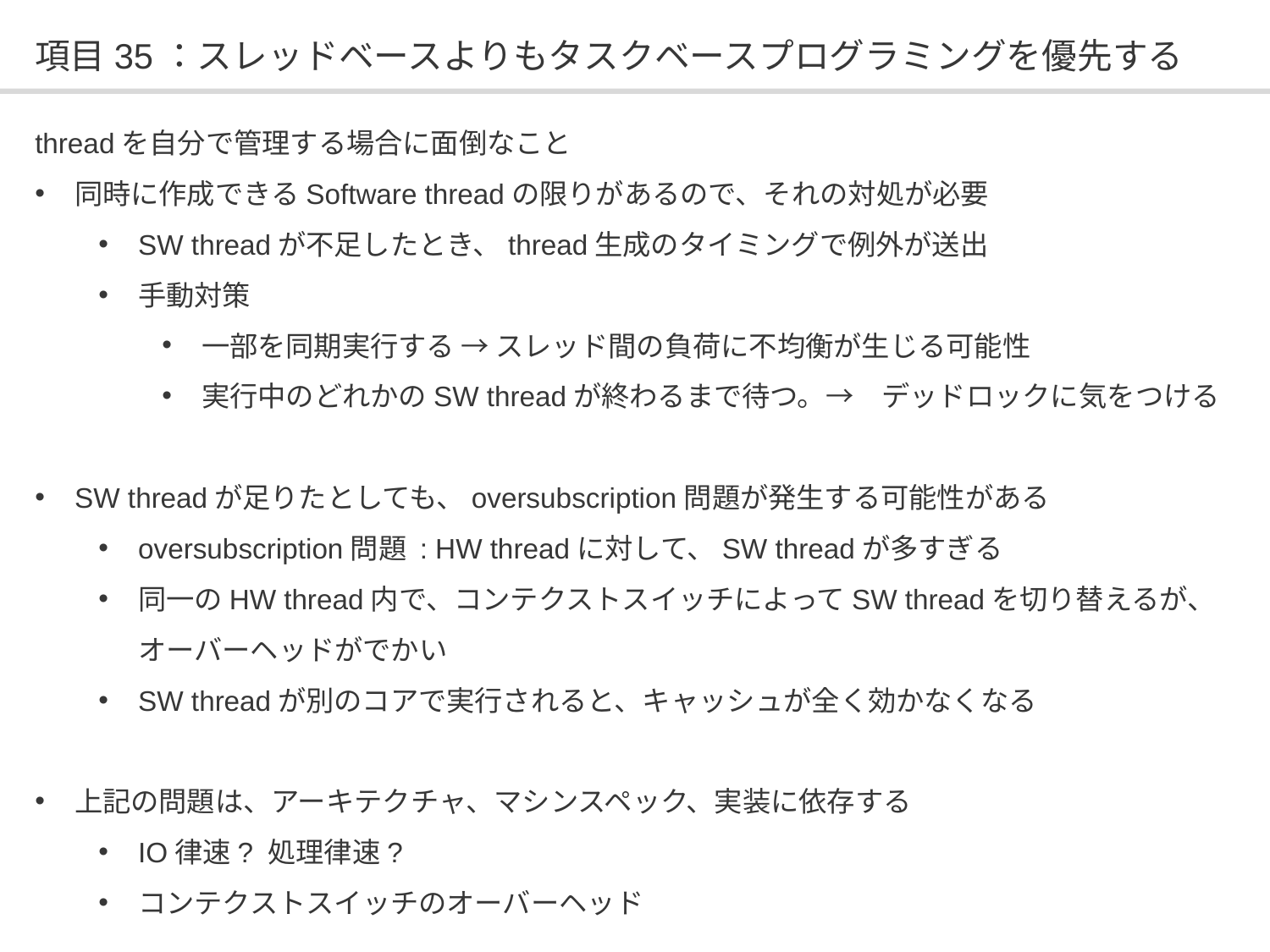

# 項目35：スレッドベースよりもタスクベースプログラミングを優先する
threadを自分で管理する場合に面倒なこと
同時に作成できるSoftware threadの限りがあるので、それの対処が必要
SW threadが不足したとき、thread生成のタイミングで例外が送出
手動対策
一部を同期実行する → スレッド間の負荷に不均衡が生じる可能性
実行中のどれかのSW threadが終わるまで待つ。→　デッドロックに気をつける

SW threadが足りたとしても、oversubscription問題が発生する可能性がある
oversubscription問題 : HW threadに対して、SW threadが多すぎる
同一のHW thread内で、コンテクストスイッチによってSW threadを切り替えるが、オーバーヘッドがでかい
SW threadが別のコアで実行されると、キャッシュが全く効かなくなる

上記の問題は、アーキテクチャ、マシンスペック、実装に依存する
IO律速? 処理律速?
コンテクストスイッチのオーバーヘッド